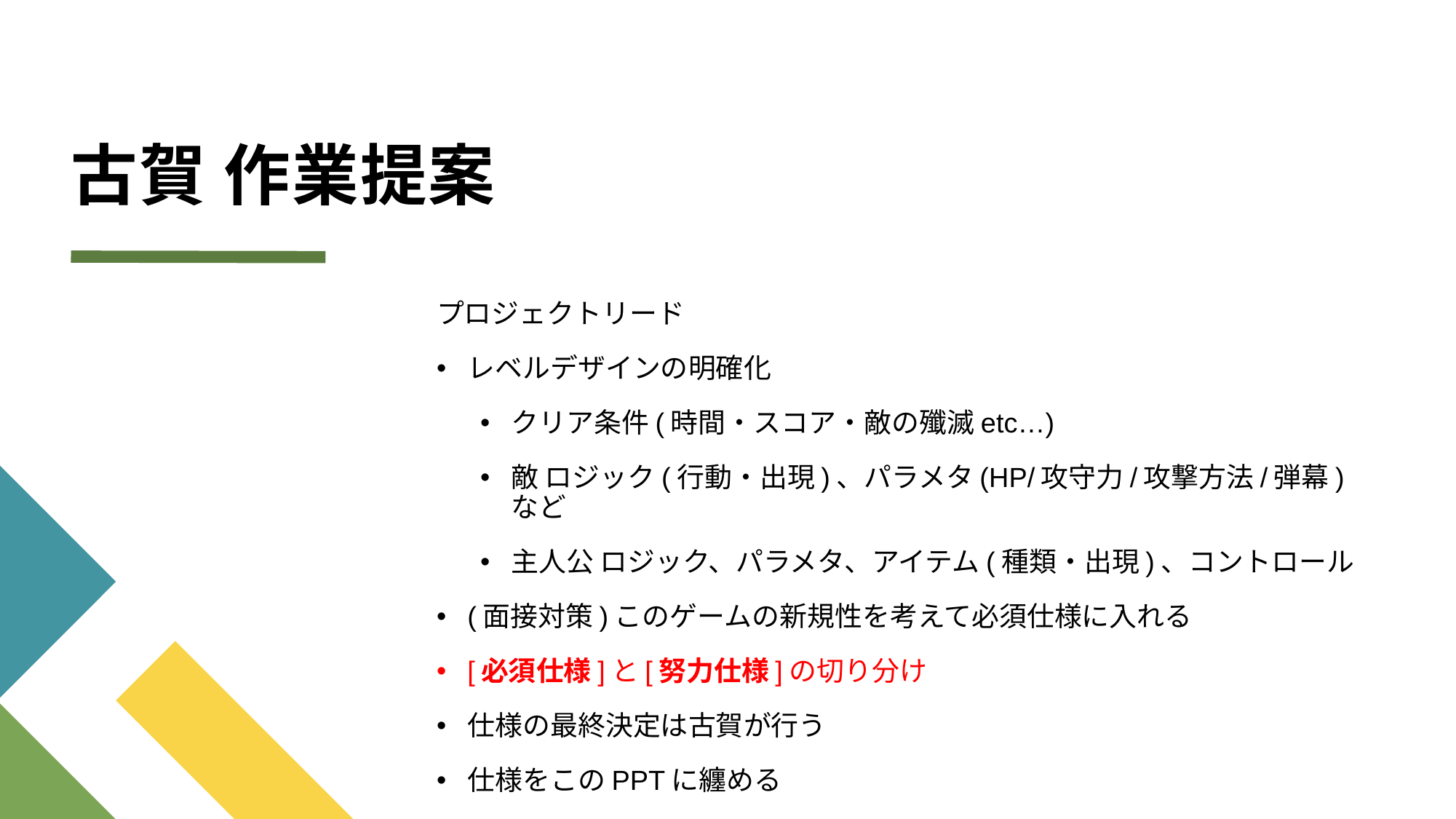

# 古賀 作業提案
プロジェクトリード
レベルデザインの明確化
クリア条件(時間・スコア・敵の殲滅etc…)
敵 ロジック(行動・出現)、パラメタ(HP/攻守力/攻撃方法/弾幕)など
主人公 ロジック、パラメタ、アイテム(種類・出現)、コントロール
(面接対策)このゲームの新規性を考えて必須仕様に入れる
[必須仕様]と[努力仕様]の切り分け
仕様の最終決定は古賀が行う
仕様をこのPPTに纏める